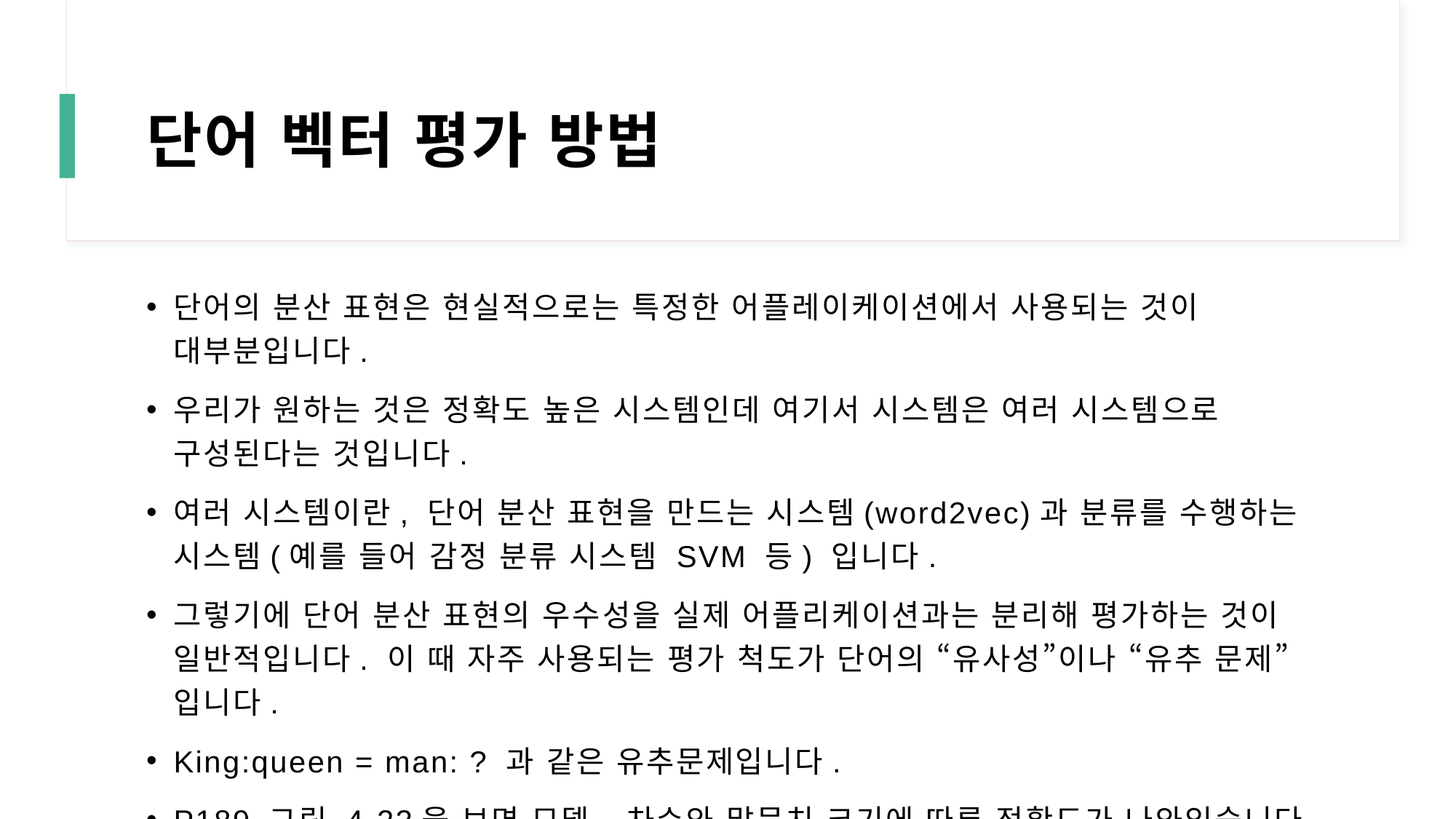

# 단어 벡터 평가 방법
단어의 분산 표현은 현실적으로는 특정한 어플레이케이션에서 사용되는 것이 대부분입니다.
우리가 원하는 것은 정확도 높은 시스템인데 여기서 시스템은 여러 시스템으로 구성된다는 것입니다.
여러 시스템이란, 단어 분산 표현을 만드는 시스템(word2vec)과 분류를 수행하는 시스템(예를 들어 감정 분류 시스템 SVM 등) 입니다.
그렇기에 단어 분산 표현의 우수성을 실제 어플리케이션과는 분리해 평가하는 것이 일반적입니다. 이 때 자주 사용되는 평가 척도가 단어의 “유사성”이나 “유추 문제”입니다.
King:queen = man: ? 과 같은 유추문제입니다.
P189 그림 4-23을 보면 모델, 차수와 말뭉치 크기에 따른 정확도가 나와있습니다.